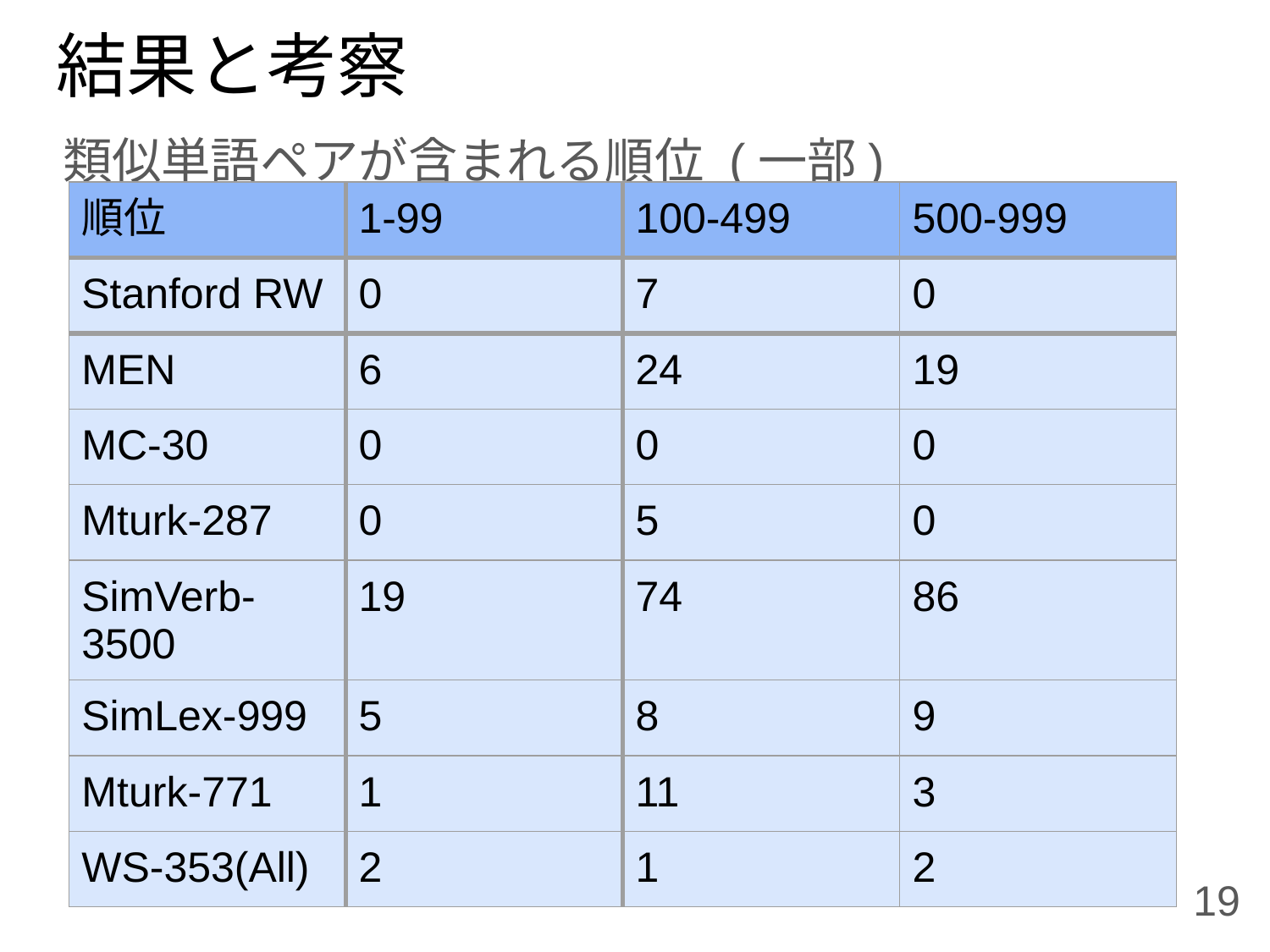

# 結果と考察
類似単語ペアが含まれる順位 (一部)
| 順位 | 1-99 | 100-499 | 500-999 |
| --- | --- | --- | --- |
| Stanford RW | 0 | 7 | 0 |
| MEN | 6 | 24 | 19 |
| MC-30 | 0 | 0 | 0 |
| Mturk-287 | 0 | 5 | 0 |
| SimVerb-3500 | 19 | 74 | 86 |
| SimLex-999 | 5 | 8 | 9 |
| Mturk-771 | 1 | 11 | 3 |
| WS-353(All) | 2 | 1 | 2 |
19